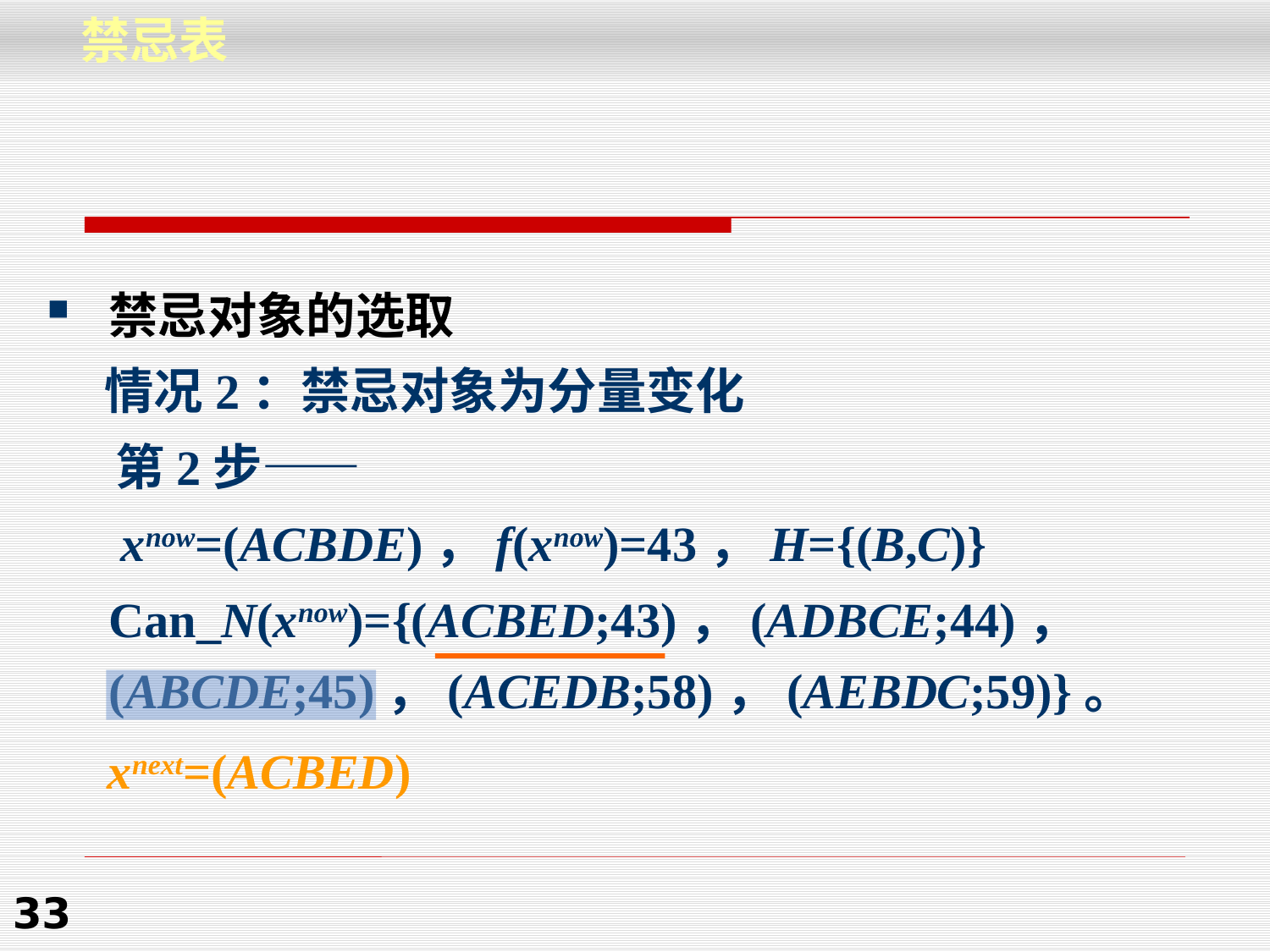

禁忌表
禁忌对象的选取
        情况2：禁忌对象为分量变化
     第2步——
      xnow=(ACBDE)，f(xnow)=43，H={(B,C)}
     Can_N(xnow)={(ACBED;43)，(ADBCE;44)，(ABCDE;45)，(ACEDB;58)，(AEBDC;59)}。

     xnext=(ACBED)